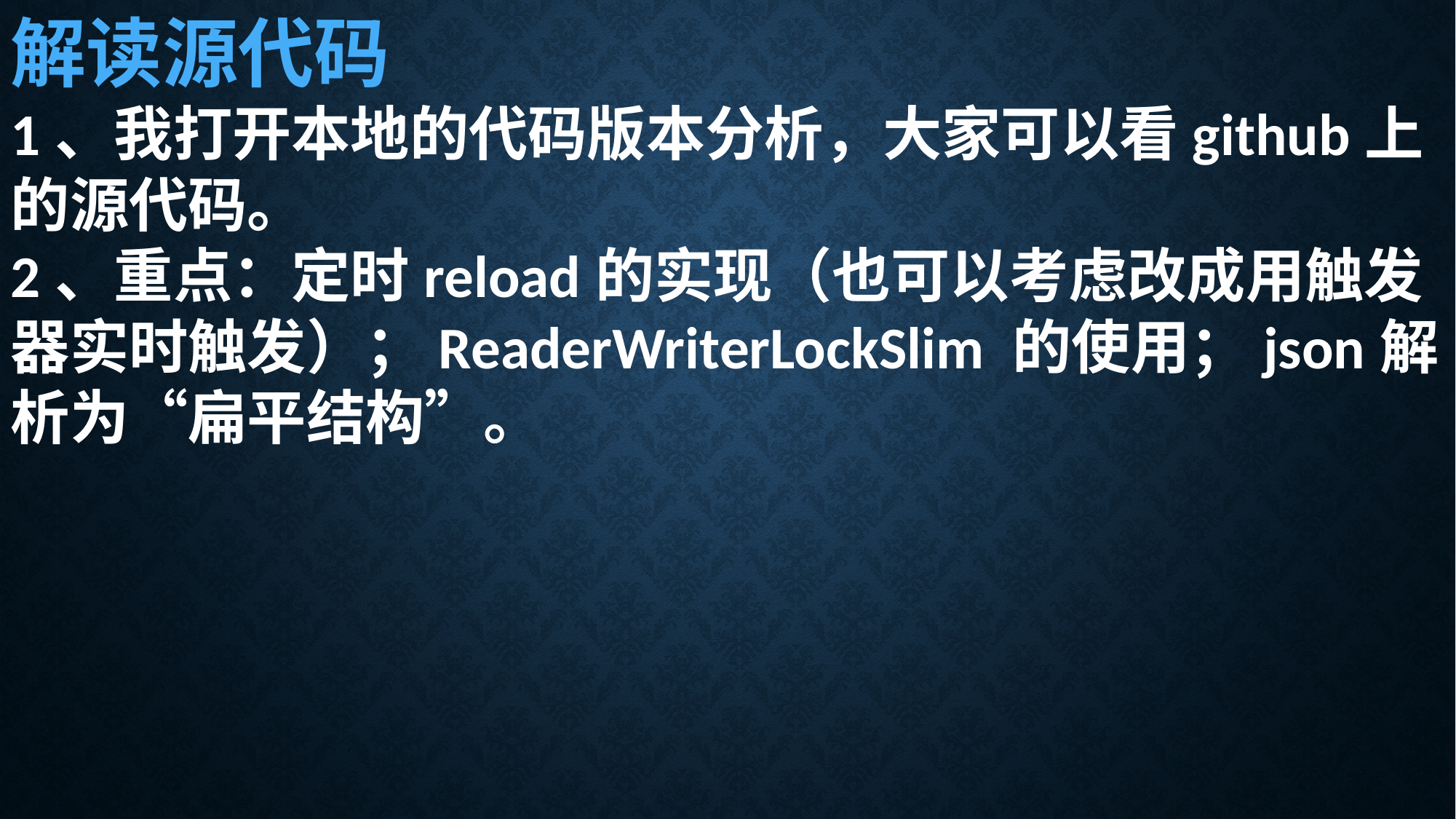

解读源代码
1、我打开本地的代码版本分析，大家可以看github上的源代码。
2、重点：定时reload的实现（也可以考虑改成用触发器实时触发）；ReaderWriterLockSlim 的使用；json解析为“扁平结构”。